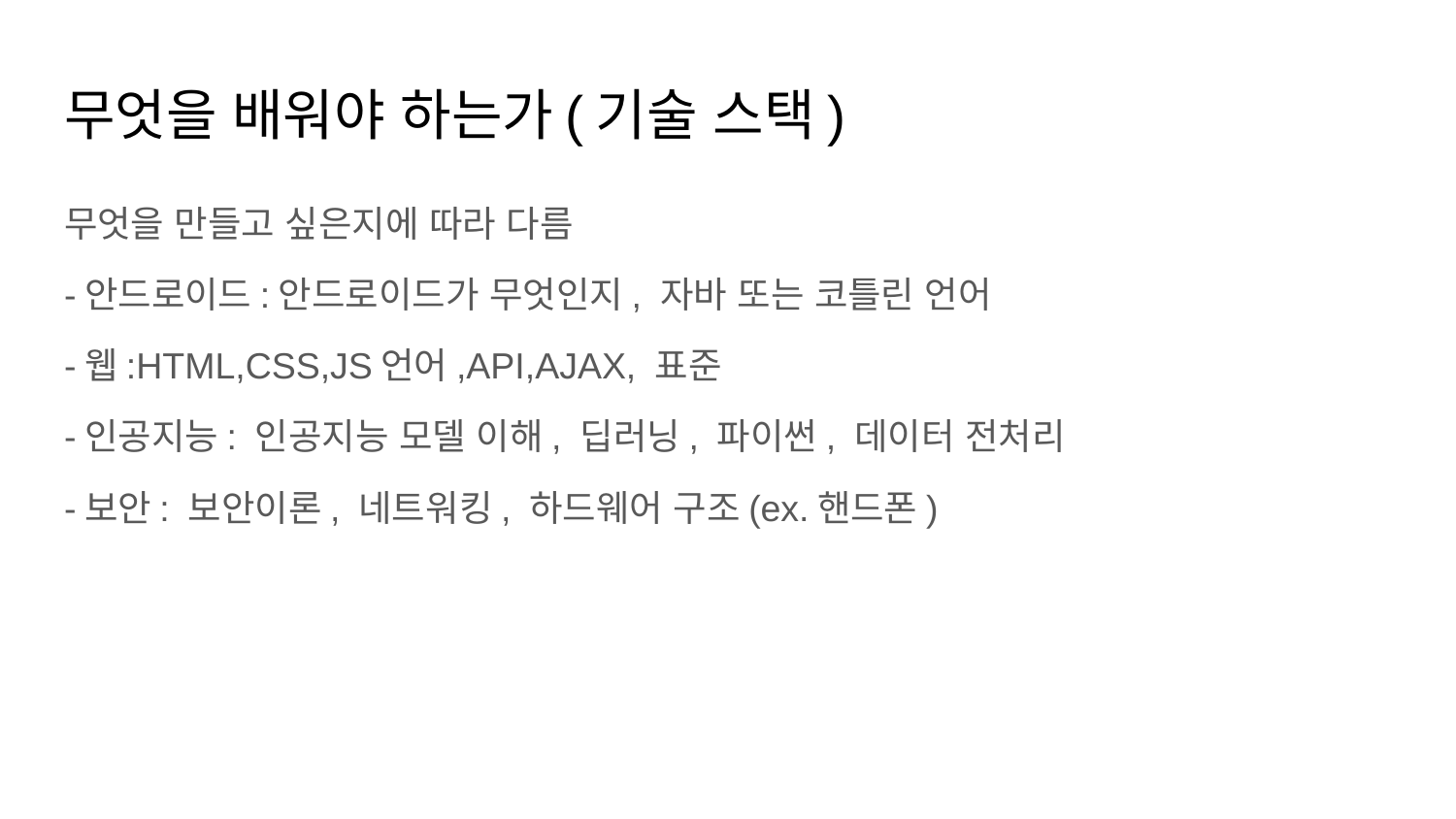

# 무엇을 배워야 하는가(기술 스택)
무엇을 만들고 싶은지에 따라 다름
-안드로이드:안드로이드가 무엇인지, 자바 또는 코틀린 언어
-웹:HTML,CSS,JS언어,API,AJAX, 표준
-인공지능: 인공지능 모델 이해, 딥러닝, 파이썬, 데이터 전처리
-보안: 보안이론, 네트워킹, 하드웨어 구조(ex.핸드폰)